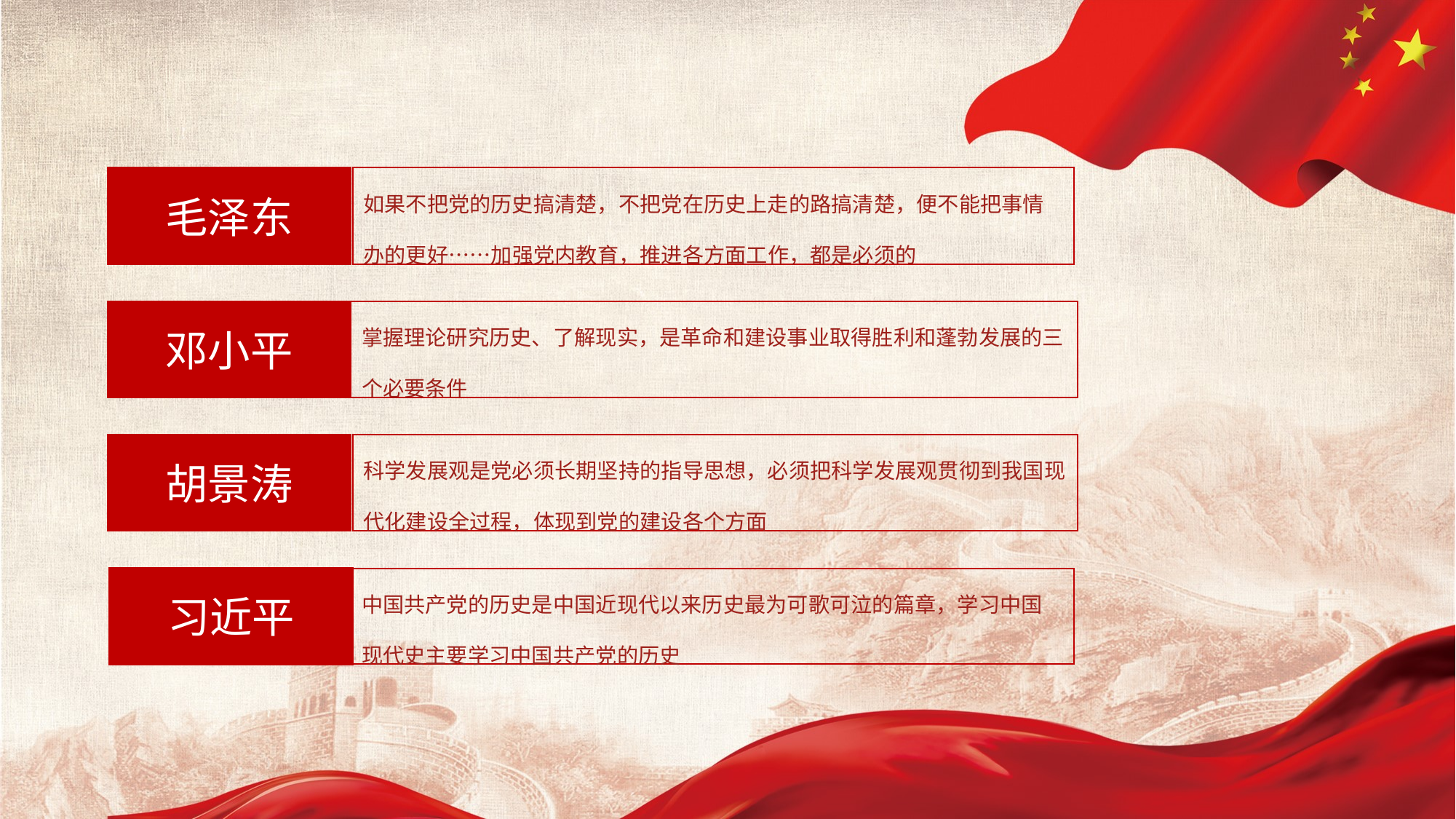

毛泽东
如果不把党的历史搞清楚，不把党在历史上走的路搞清楚，便不能把事情办的更好……加强党内教育，推进各方面工作，都是必须的
邓小平
掌握理论研究历史、了解现实，是革命和建设事业取得胜利和蓬勃发展的三个必要条件
胡景涛
科学发展观是党必须长期坚持的指导思想，必须把科学发展观贯彻到我国现代化建设全过程，体现到党的建设各个方面
习近平
中国共产党的历史是中国近现代以来历史最为可歌可泣的篇章，学习中国现代史主要学习中国共产党的历史